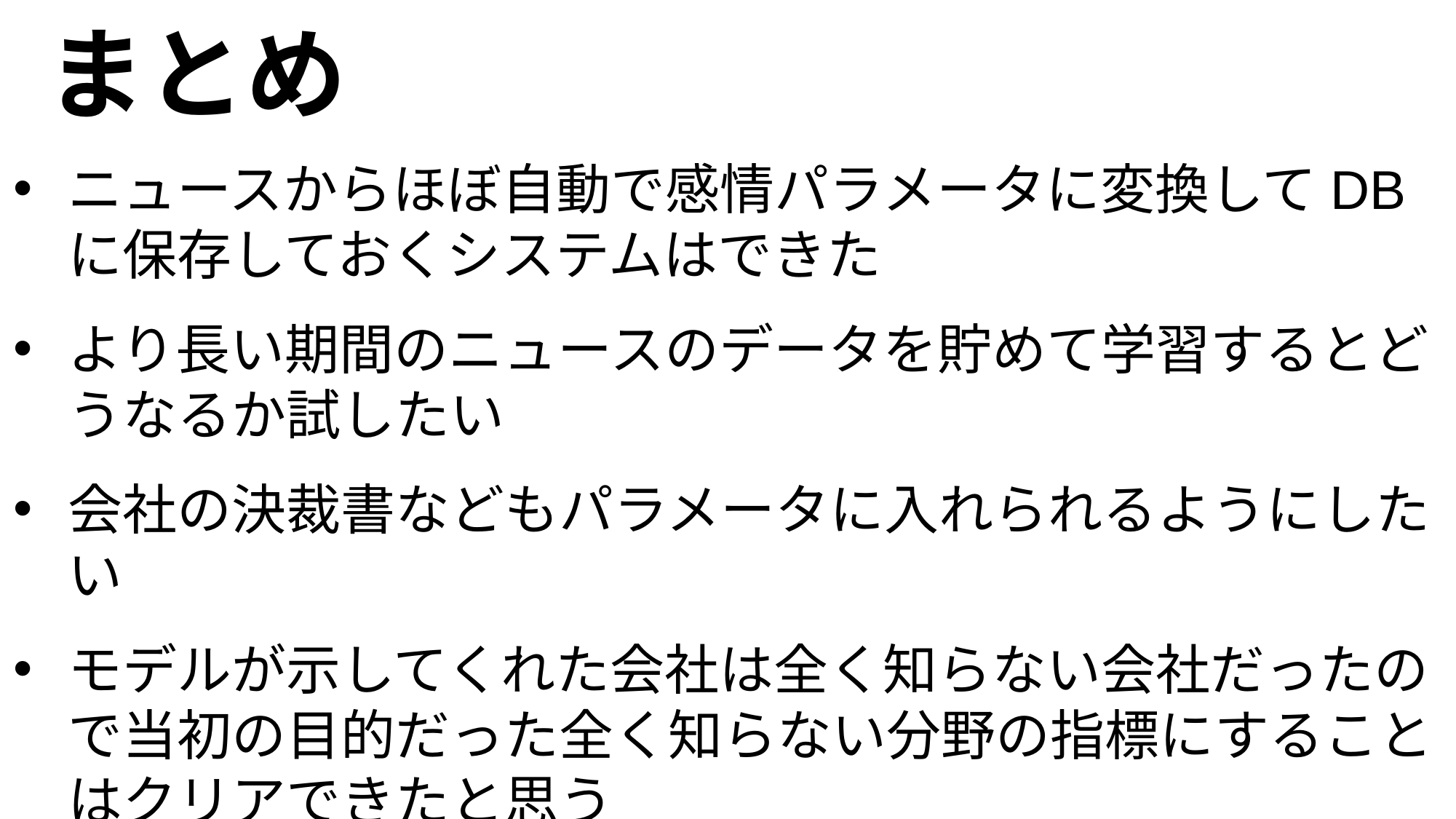

まとめ
ニュースからほぼ自動で感情パラメータに変換してDBに保存しておくシステムはできた

より長い期間のニュースのデータを貯めて学習するとどうなるか試したい

会社の決裁書などもパラメータに入れられるようにしたい

モデルが示してくれた会社は全く知らない会社だったので当初の目的だった全く知らない分野の指標にすることはクリアできたと思う